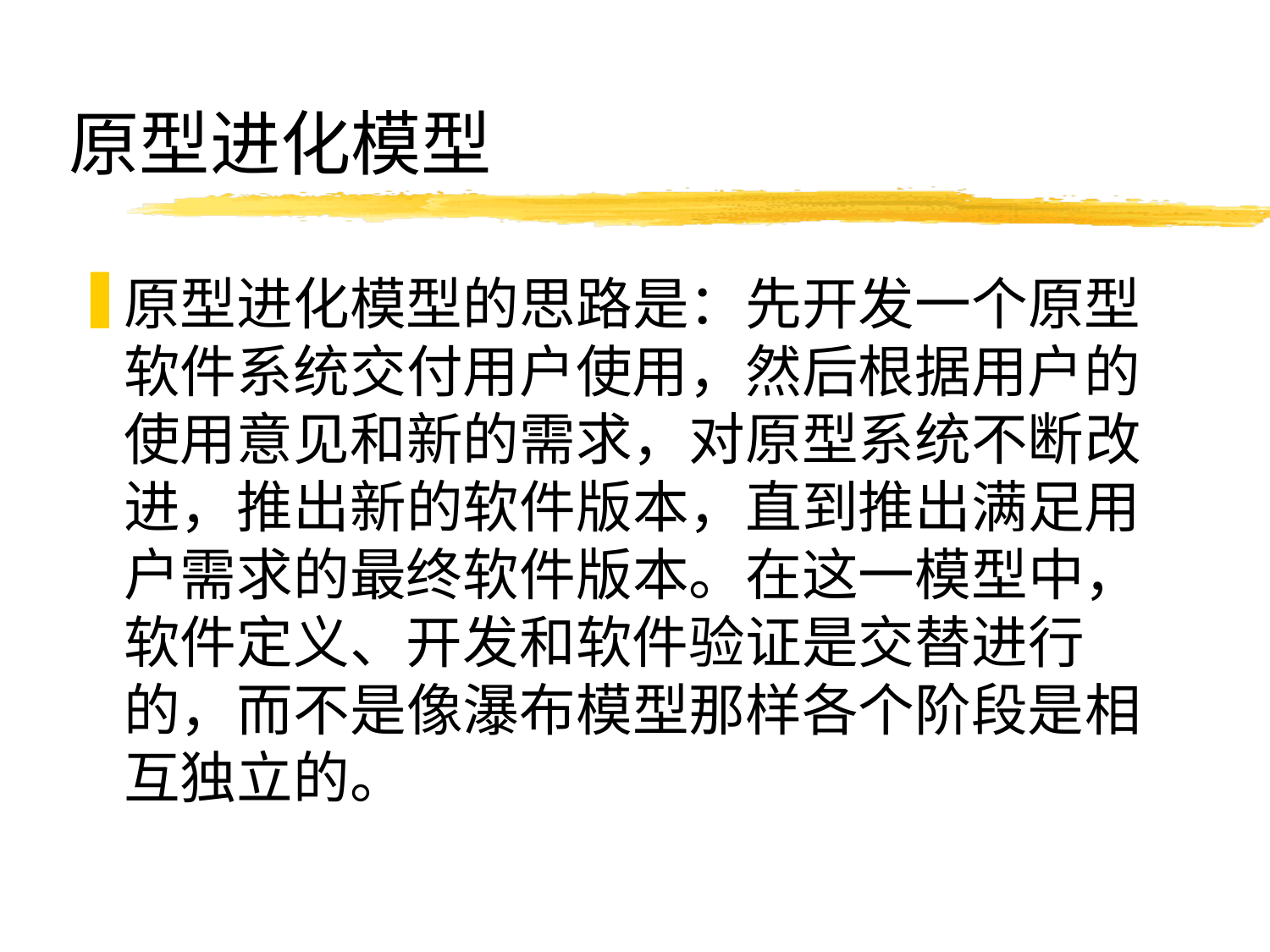

# 原型进化模型
原型进化模型的思路是：先开发一个原型软件系统交付用户使用，然后根据用户的使用意见和新的需求，对原型系统不断改进，推出新的软件版本，直到推出满足用户需求的最终软件版本。在这一模型中，软件定义、开发和软件验证是交替进行的，而不是像瀑布模型那样各个阶段是相互独立的。